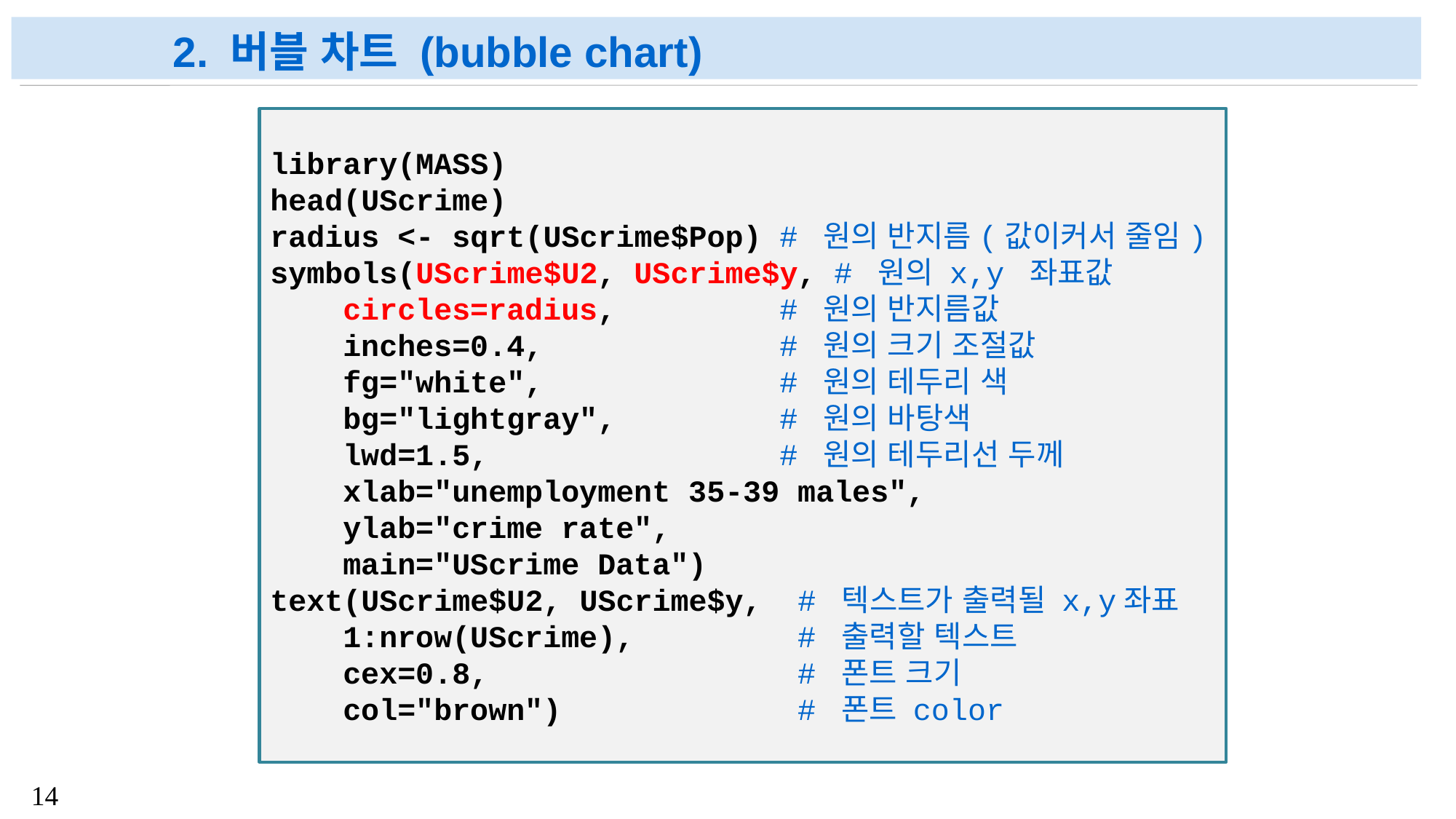

# 2. 버블 차트 (bubble chart)
library(MASS)
head(UScrime)
radius <- sqrt(UScrime$Pop) # 원의 반지름(값이커서 줄임)
symbols(UScrime$U2, UScrime$y, # 원의 x,y 좌표값
    circles=radius,         # 원의 반지름값
    inches=0.4,             # 원의 크기 조절값
    fg="white",             # 원의 테두리 색
    bg="lightgray",         # 원의 바탕색
    lwd=1.5,                # 원의 테두리선 두께
    xlab="unemployment 35-39 males",
    ylab="crime rate",
    main="UScrime Data")
text(UScrime$U2, UScrime$y,  # 텍스트가 출력될 x,y좌표
    1:nrow(UScrime),         # 출력할 텍스트
    cex=0.8,                 # 폰트 크기
    col="brown")             # 폰트 color